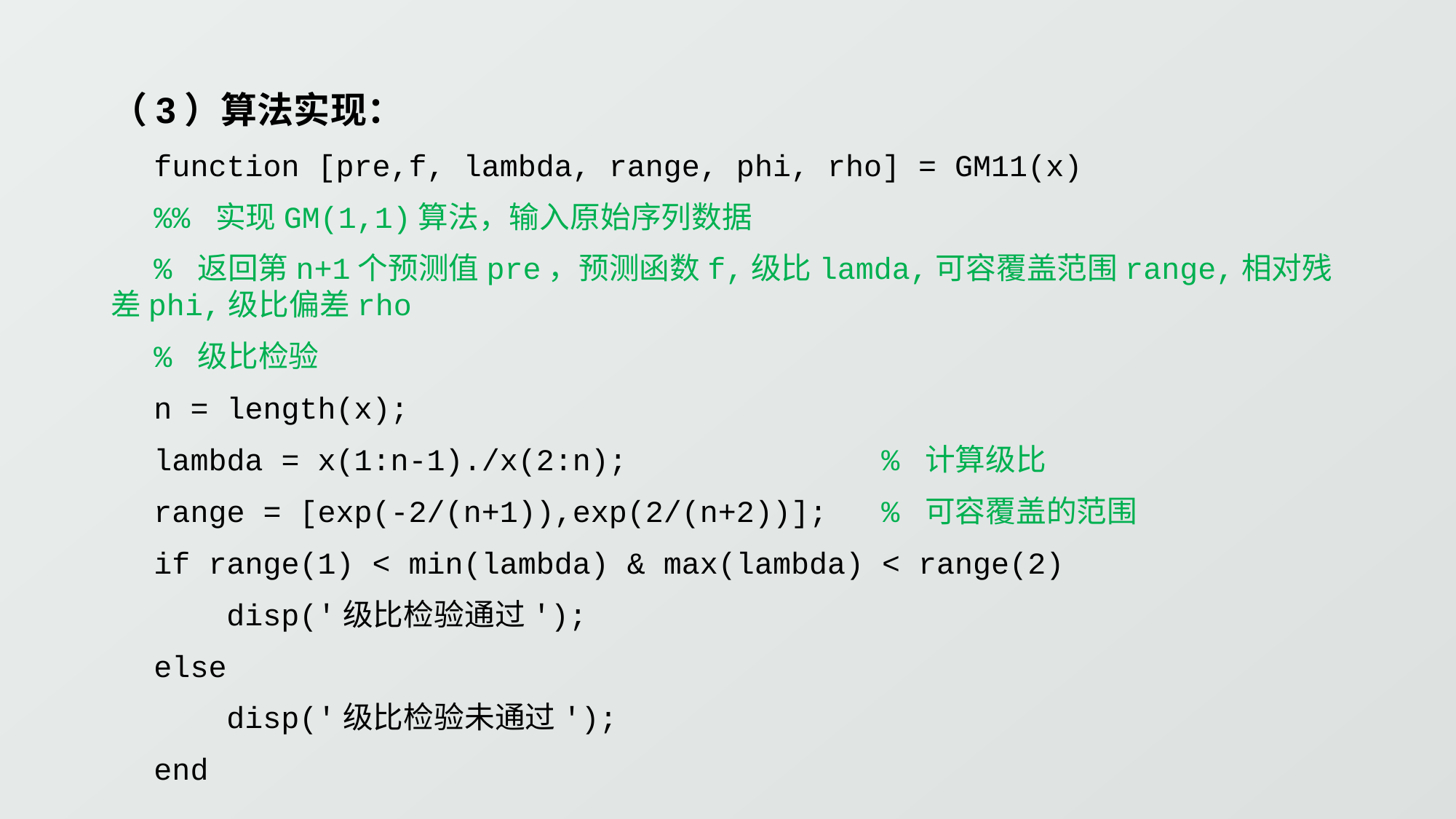

（3）算法实现：
function [pre,f, lambda, range, phi, rho] = GM11(x)
%% 实现GM(1,1)算法，输入原始序列数据
% 返回第n+1个预测值pre，预测函数f,级比lamda,可容覆盖范围range,相对残差phi,级比偏差rho
% 级比检验
n = length(x);
lambda = x(1:n-1)./x(2:n);              % 计算级比
range = [exp(-2/(n+1)),exp(2/(n+2))];   % 可容覆盖的范围
if range(1) < min(lambda) & max(lambda) < range(2)
    disp('级比检验通过');
else
    disp('级比检验未通过');
end